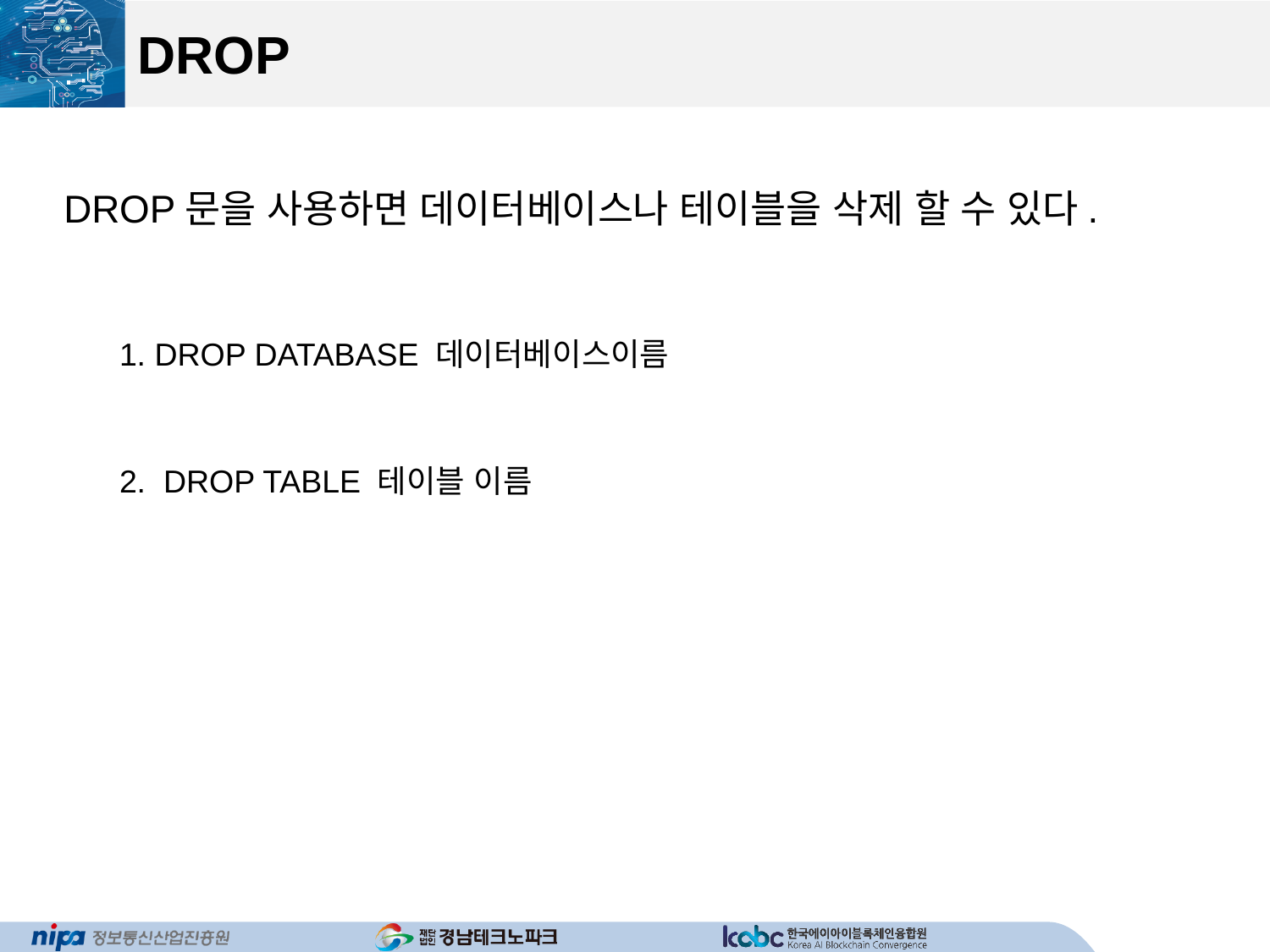

# DROP
DROP문을 사용하면 데이터베이스나 테이블을 삭제 할 수 있다.

1. DROP DATABASE 데이터베이스이름

2.  DROP TABLE 테이블 이름